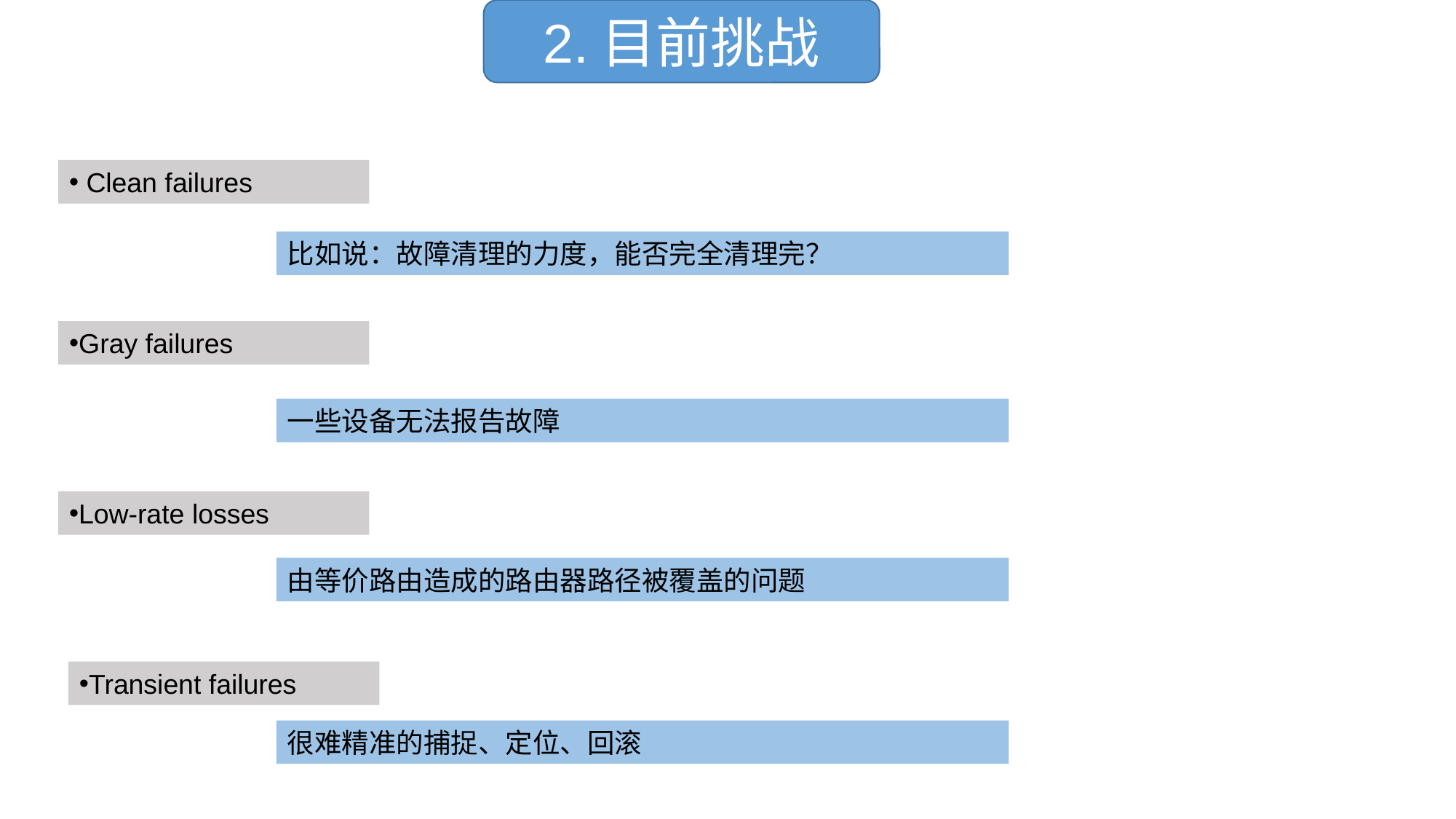

2.目前挑战
 Clean failures
比如说：故障清理的力度，能否完全清理完？
Gray failures
一些设备无法报告故障
Low-rate losses
由等价路由造成的路由器路径被覆盖的问题
Transient failures
很难精准的捕捉、定位、回滚